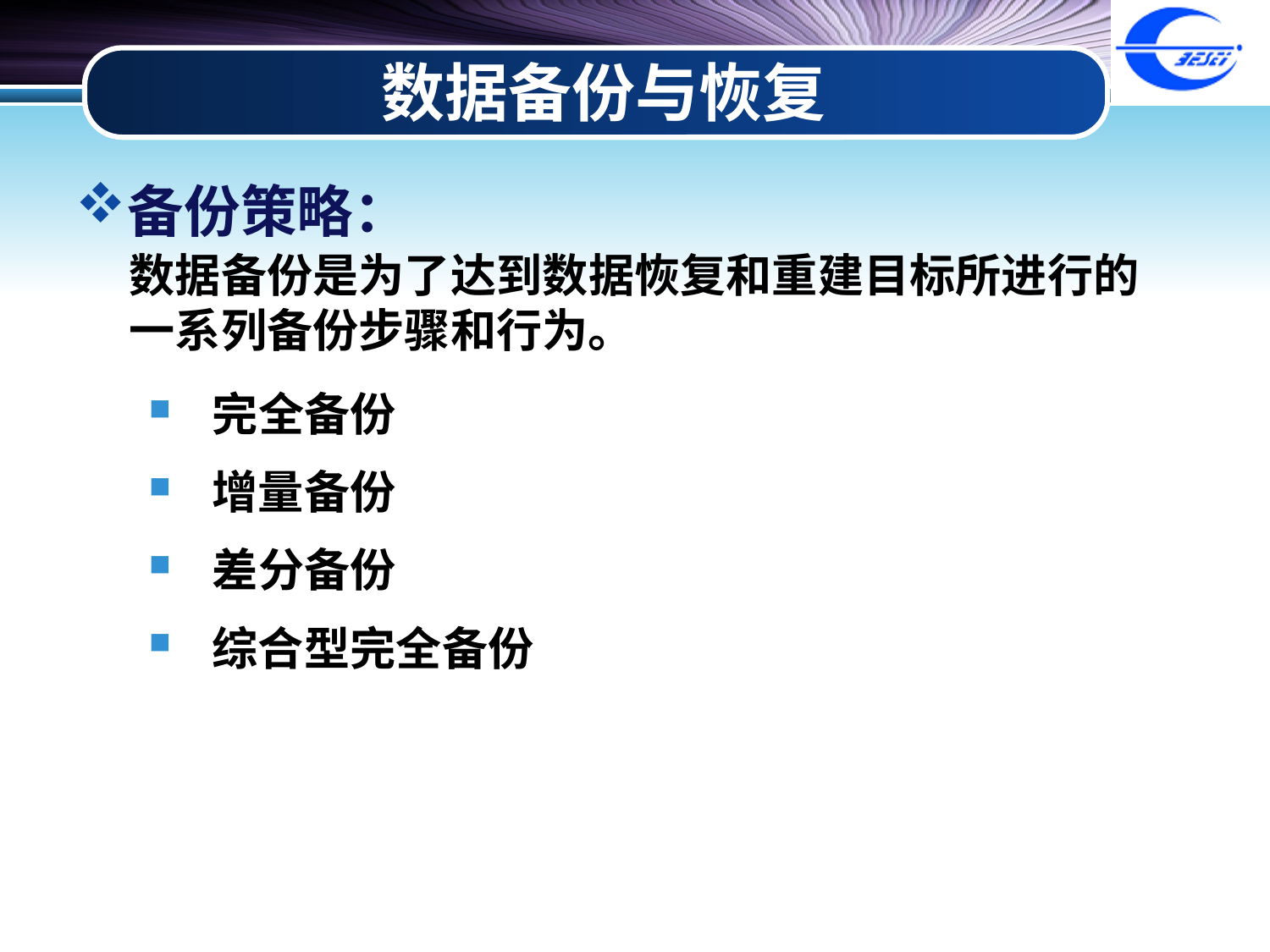

# 数据备份与恢复
备份策略：
数据备份是为了达到数据恢复和重建目标所进行的一系列备份步骤和行为。
完全备份
增量备份
差分备份
综合型完全备份